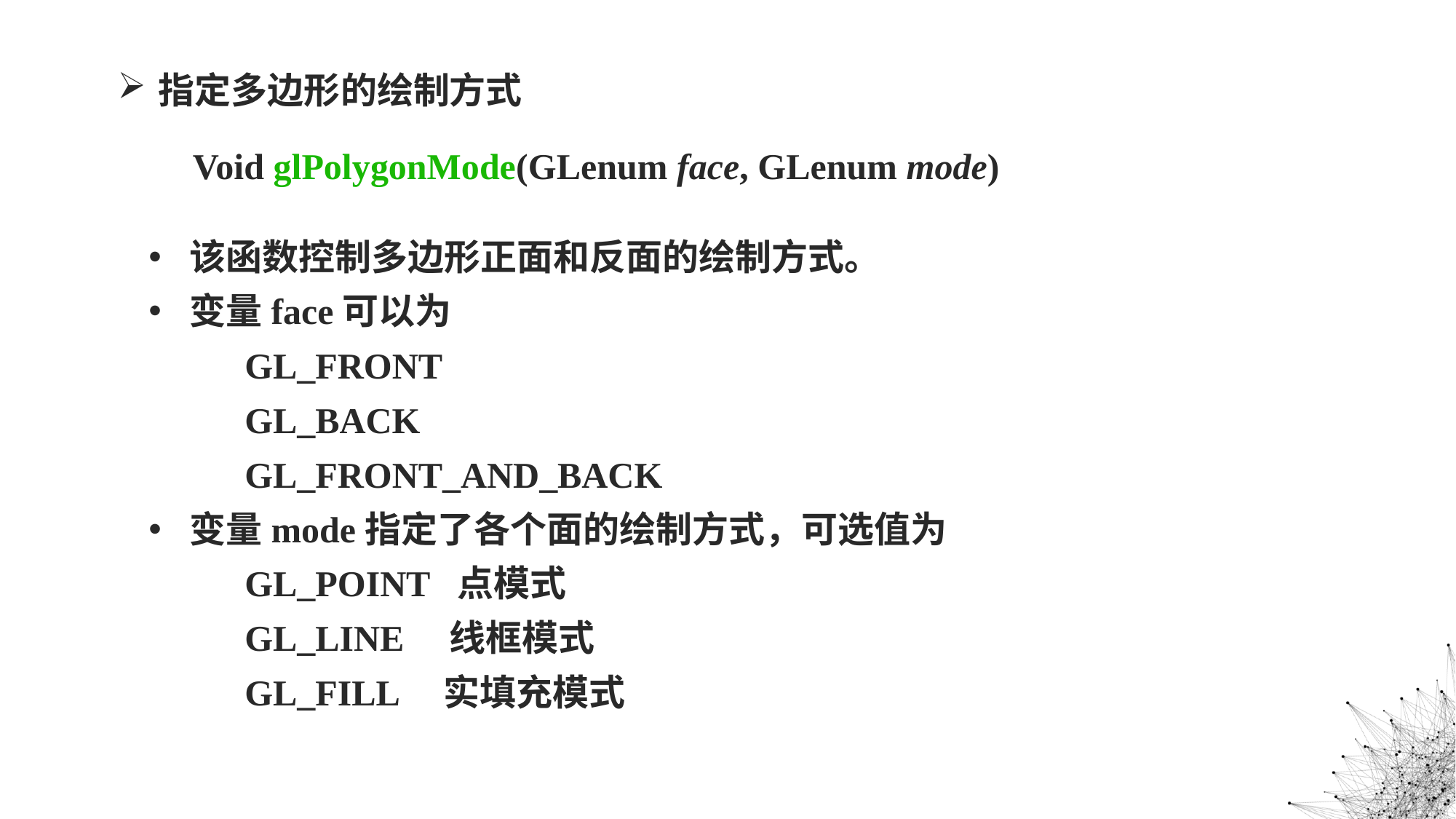

指定多边形的绘制方式
      Void glPolygonMode(GLenum face, GLenum mode)
该函数控制多边形正面和反面的绘制方式。
变量face可以为
GL_FRONT
GL_BACK
GL_FRONT_AND_BACK
变量mode指定了各个面的绘制方式，可选值为
GL_POINT  点模式
GL_LINE    线框模式
GL_FILL    实填充模式